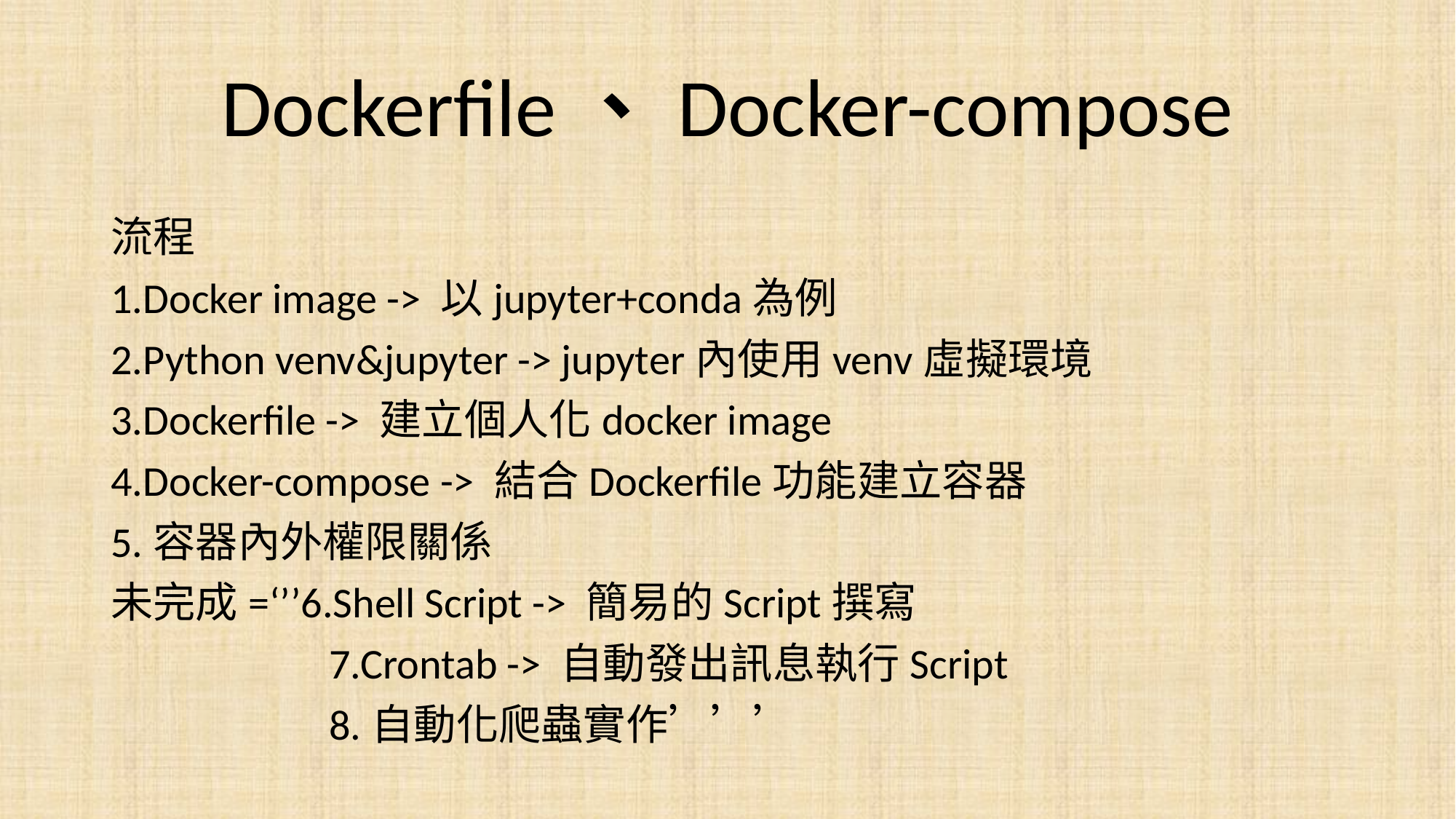

# Dockerfile、Docker-compose
流程
1.Docker image -> 以jupyter+conda為例
2.Python venv&jupyter -> jupyter內使用venv虛擬環境
3.Dockerfile -> 建立個人化docker image
4.Docker-compose -> 結合Dockerfile功能建立容器
5.容器內外權限關係
未完成=‘’’6.Shell Script -> 簡易的Script撰寫
		7.Crontab -> 自動發出訊息執行Script
		8.自動化爬蟲實作’’’